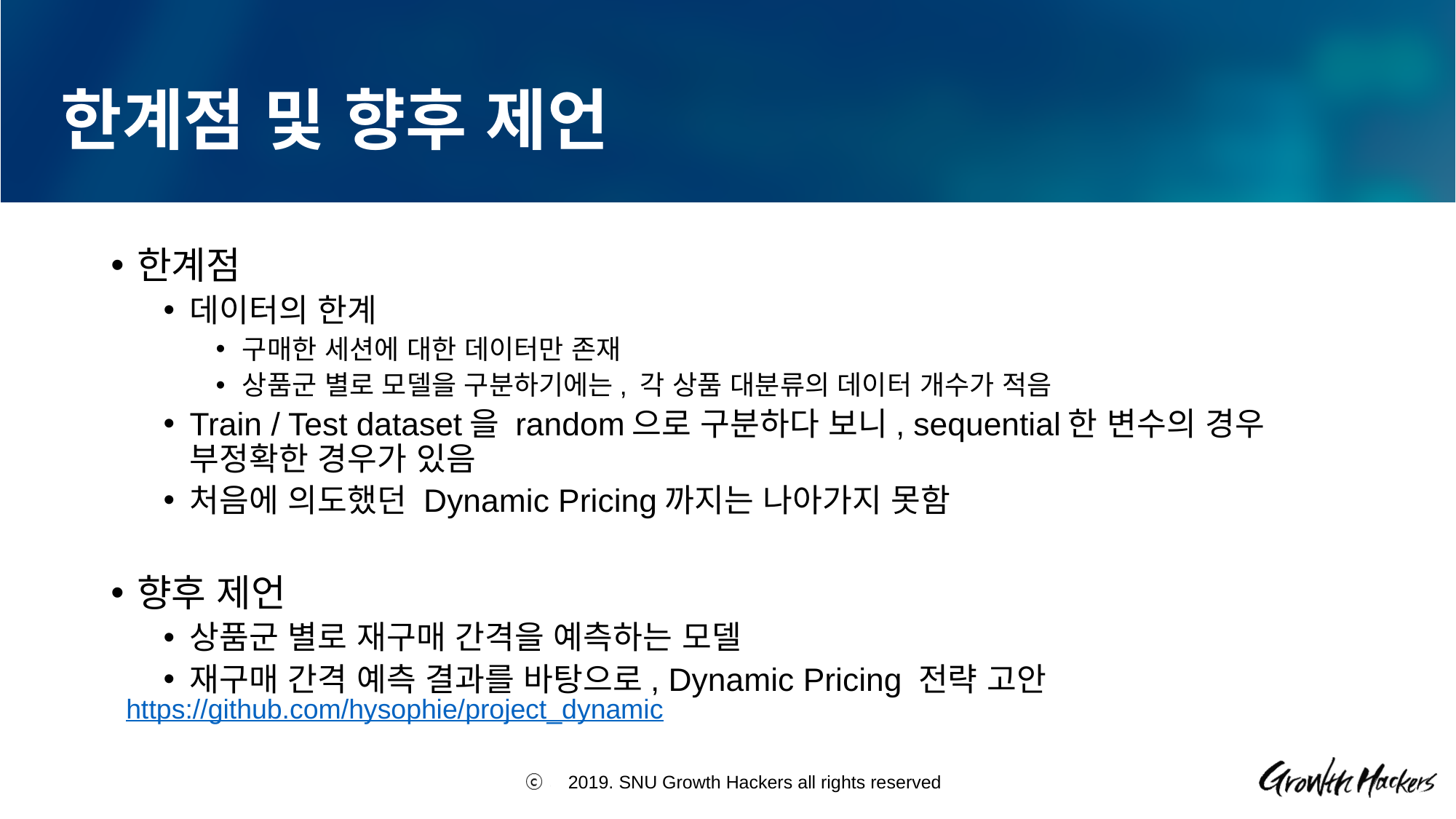

# 한계점 및 향후 제언
한계점
데이터의 한계
구매한 세션에 대한 데이터만 존재
상품군 별로 모델을 구분하기에는, 각 상품 대분류의 데이터 개수가 적음
Train / Test dataset을 random으로 구분하다 보니, sequential한 변수의 경우 부정확한 경우가 있음
처음에 의도했던 Dynamic Pricing까지는 나아가지 못함

향후 제언
상품군 별로 재구매 간격을 예측하는 모델
재구매 간격 예측 결과를 바탕으로, Dynamic Pricing 전략 고안
https://github.com/hysophie/project_dynamic